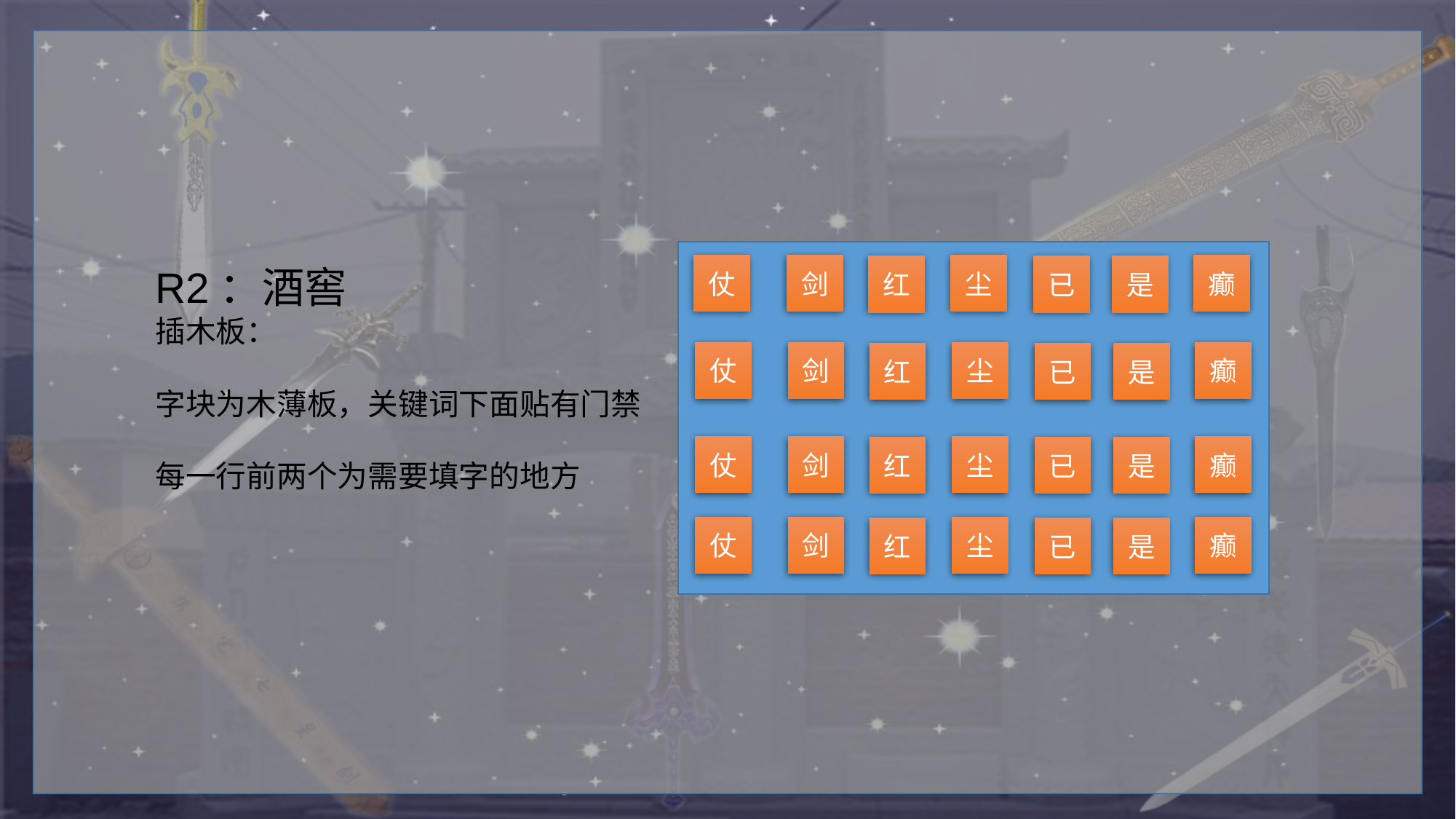

仗
剑
尘
R2：酒窖
插木板：

字块为木薄板，关键词下面贴有门禁

每一行前两个为需要填字的地方

癫
红
已
是
仗
剑
尘
癫
红
已
是
仗
剑
尘
癫
红
已
是
仗
剑
尘
癫
红
已
是